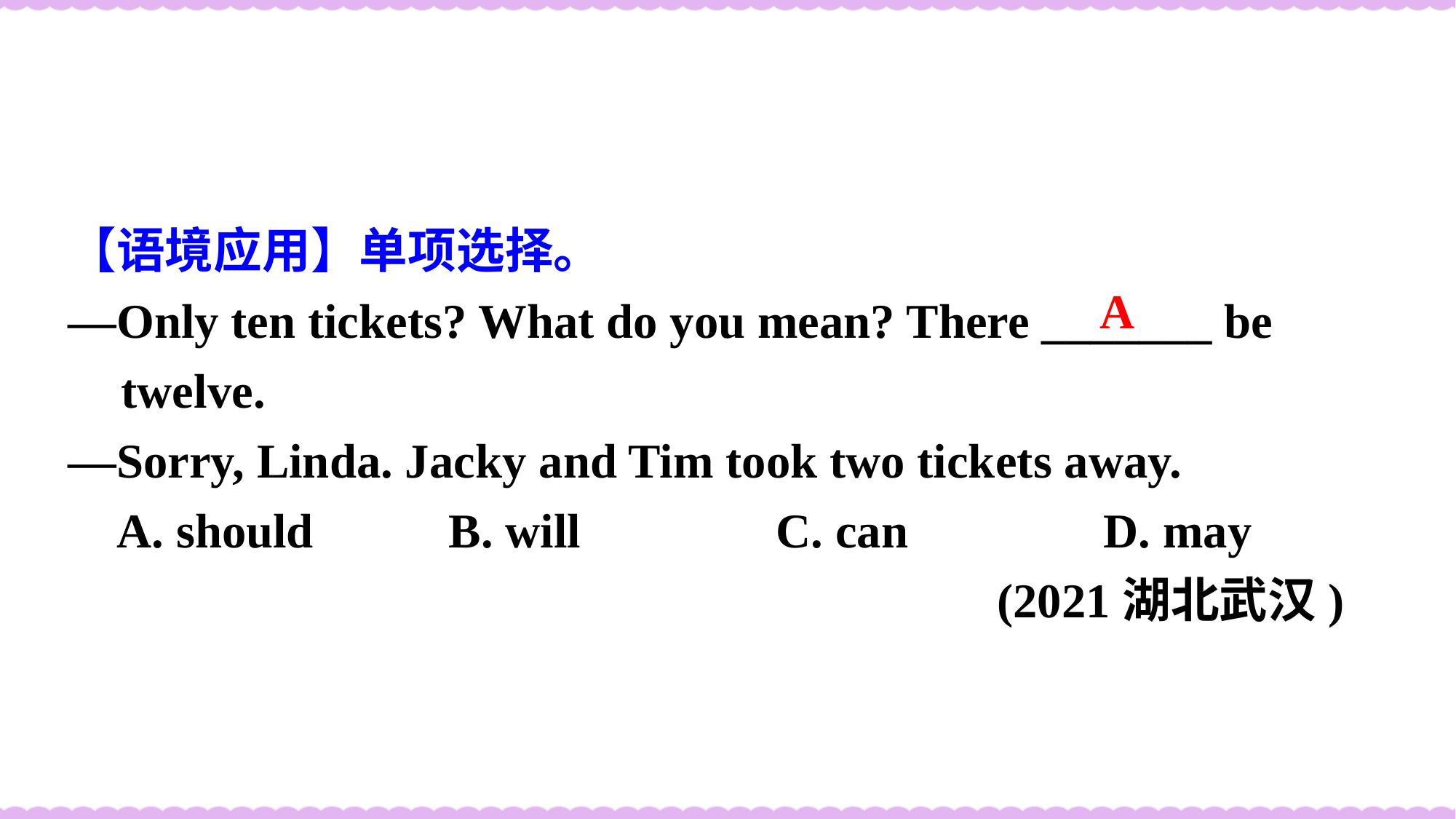

【语境应用】单项选择。
—Only ten tickets? What do you mean? There _______ be twelve.
—Sorry, Linda. Jacky and Tim took two tickets away.
    A. should           	B. will             	C. can              	D. may
(2021湖北武汉)
A